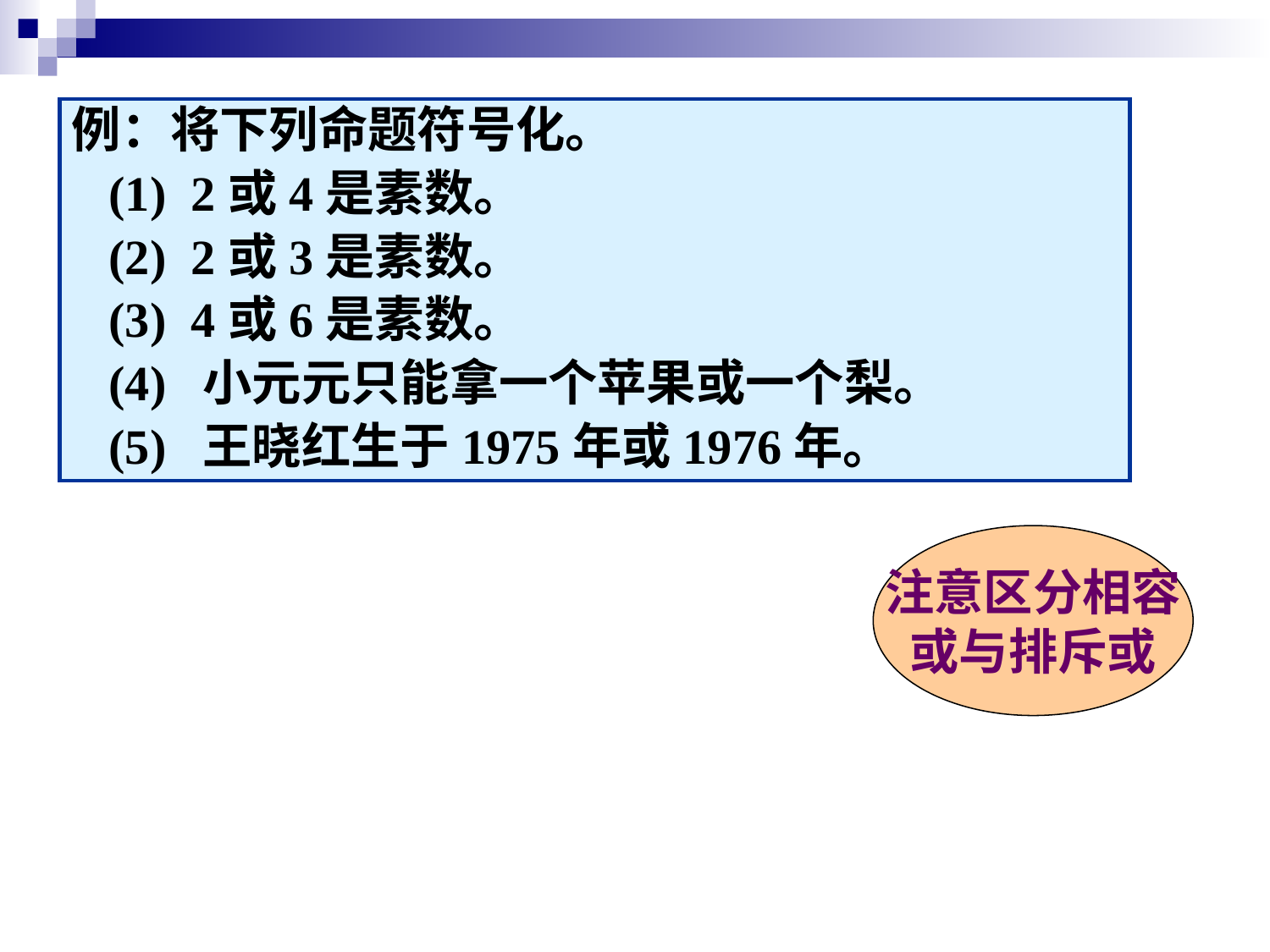

例：将下列命题符号化。
   (1)  2或4是素数。
   (2)  2或3是素数。
   (3)  4或6是素数。
   (4)  小元元只能拿一个苹果或一个梨。
   (5)  王晓红生于1975年或1976年。
注意区分相容
或与排斥或